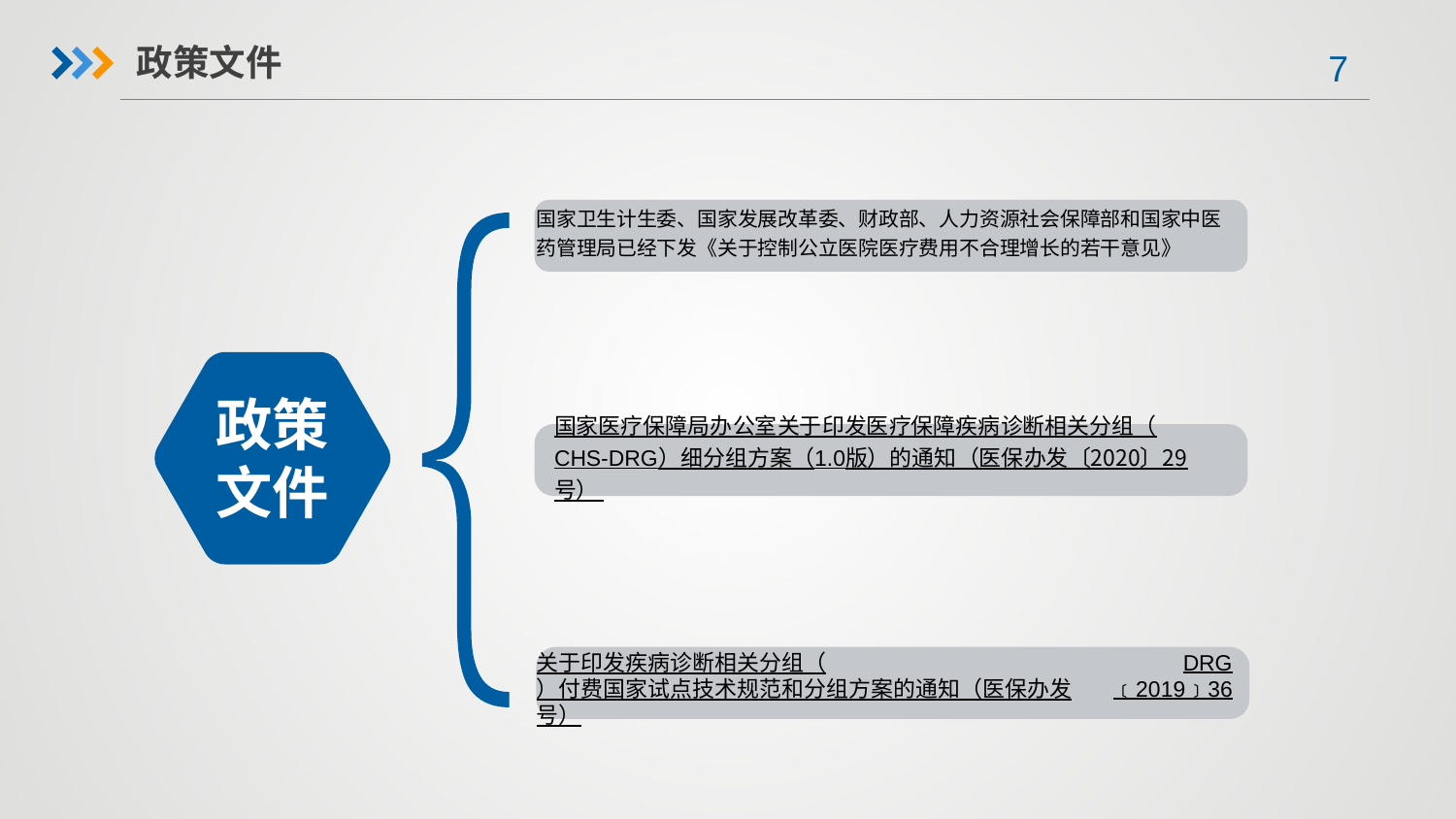

政策文件

国家卫生计生委、国家发展改革委、财政部、人力资源社会保障部和国家中医药管理局已经下发《关于控制公立医院医疗费用不合理增长的若干意见》

政策文件
国家医疗保障局办公室关于印发医疗保障疾病诊断相关分组（CHS-DRG）细分组方案（1.0版）的通知（医保办发〔2020〕29号）

关于印发疾病诊断相关分组（DRG）付费国家试点技术规范和分组方案的通知（医保办发﹝2019﹞36号）